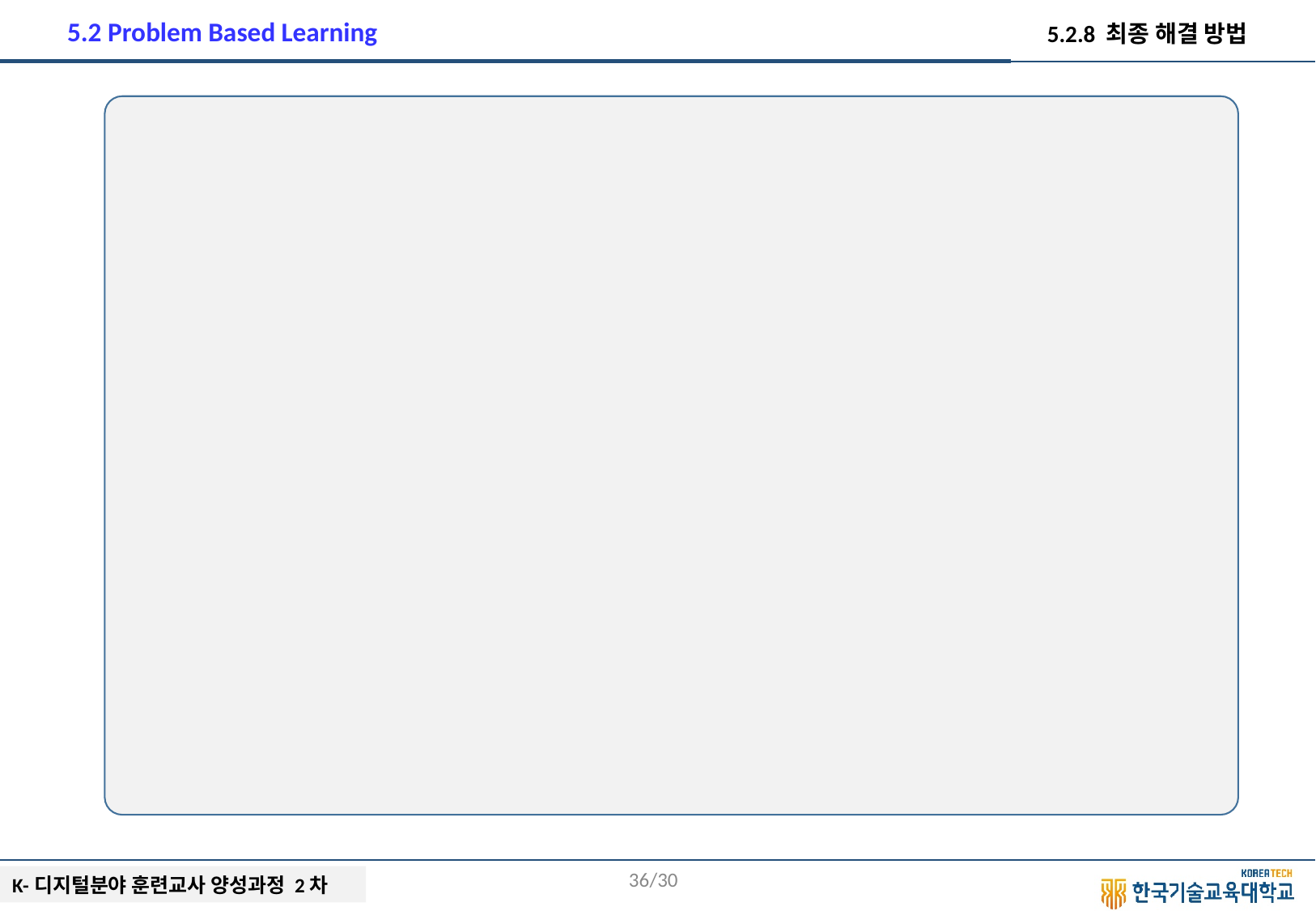

5.2 Problem Based Learning
5.2.8 최종 해결 방법

36/30